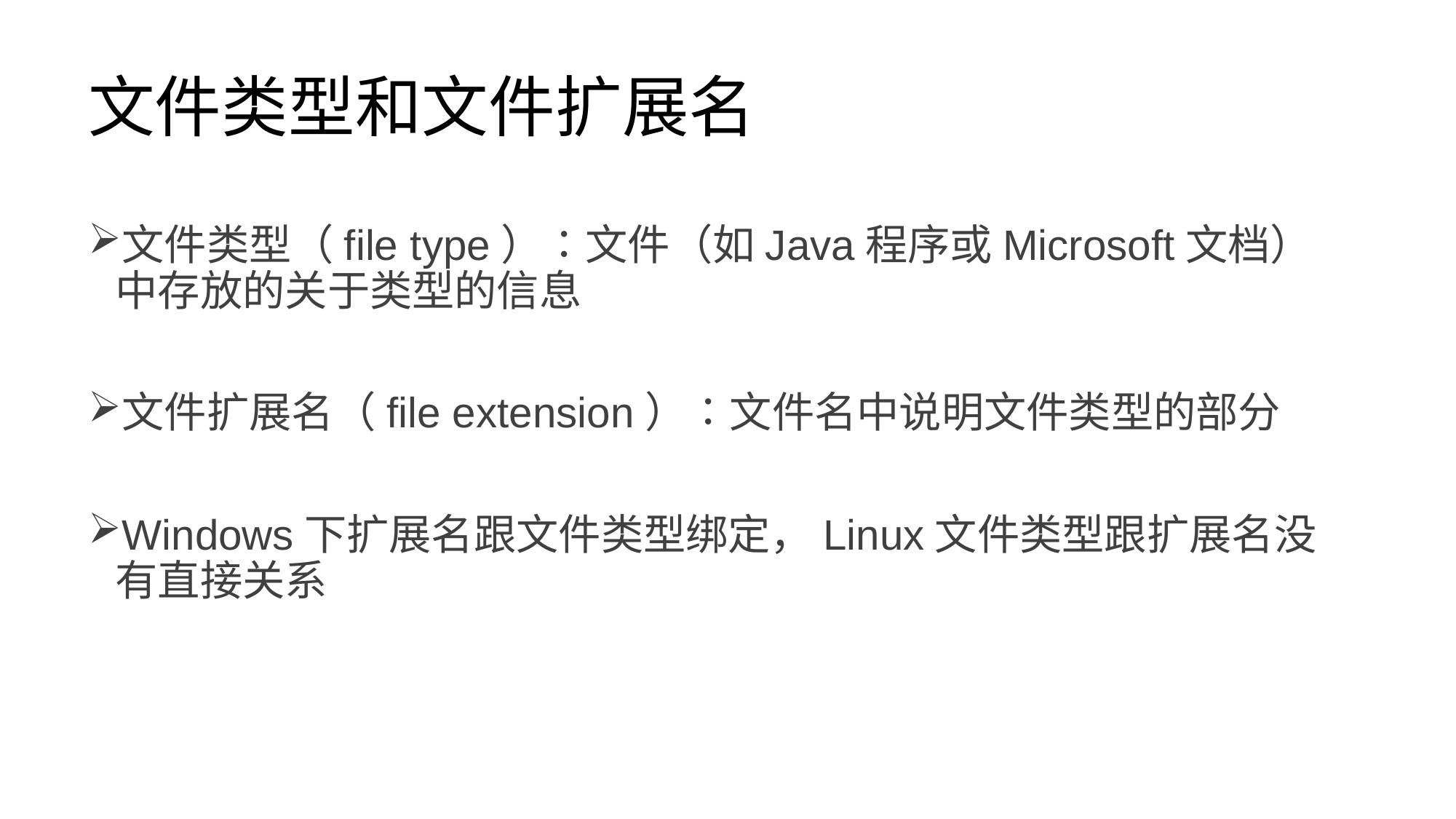

# 文件类型和文件扩展名
文件类型（file type）∶文件（如Java程序或Microsoft文档）中存放的关于类型的信息

文件扩展名（file extension）∶文件名中说明文件类型的部分

Windows下扩展名跟文件类型绑定，Linux文件类型跟扩展名没有直接关系